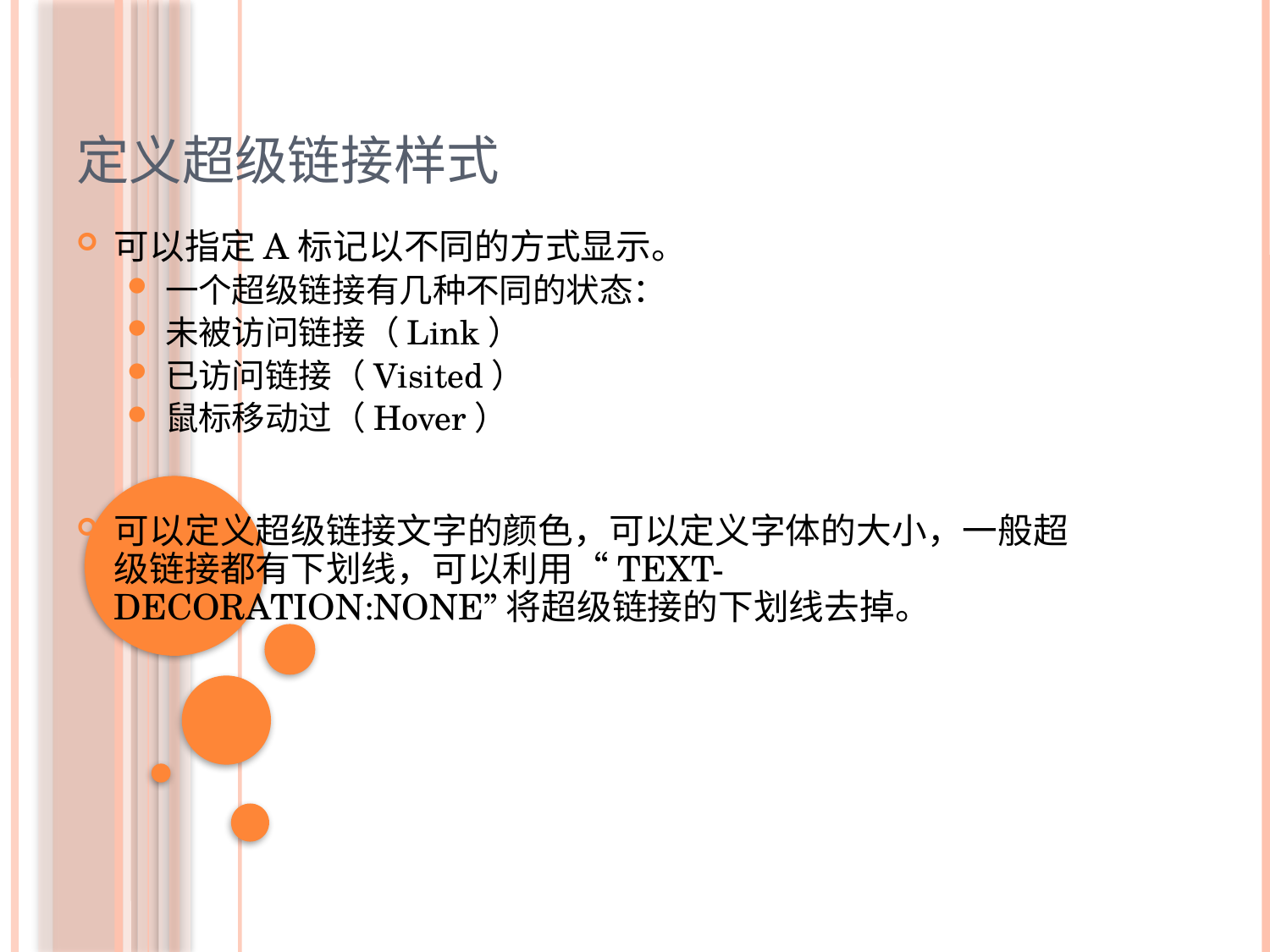

定义超级链接样式
可以指定A标记以不同的方式显示。
一个超级链接有几种不同的状态：
未被访问链接（Link）
已访问链接（Visited）
鼠标移动过（Hover）

可以定义超级链接文字的颜色，可以定义字体的大小，一般超级链接都有下划线，可以利用“TEXT-DECORATION:NONE”将超级链接的下划线去掉。